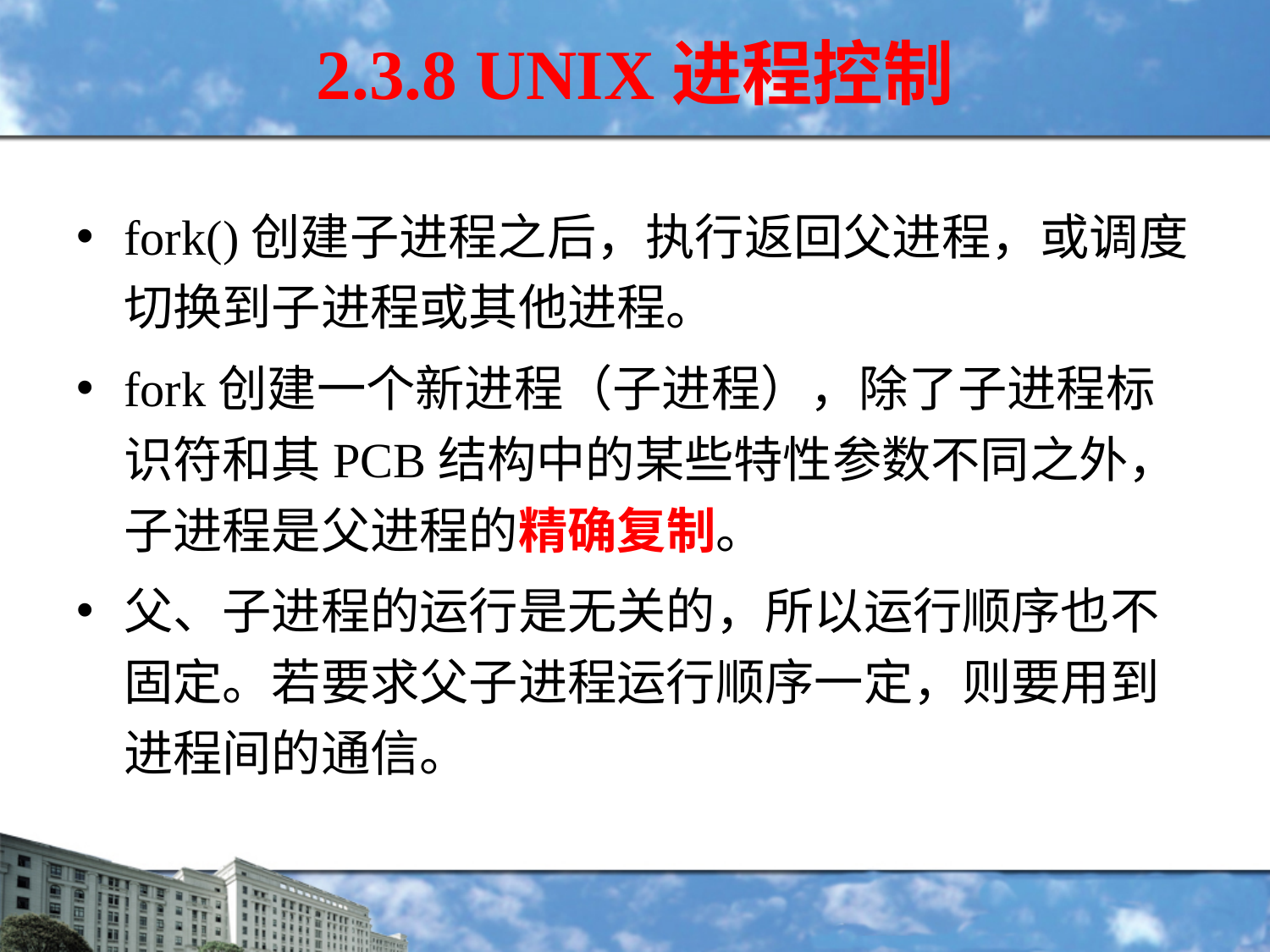

2.3.8 UNIX进程控制
fork()创建子进程之后，执行返回父进程，或调度切换到子进程或其他进程。
fork创建一个新进程（子进程），除了子进程标识符和其PCB结构中的某些特性参数不同之外，子进程是父进程的精确复制。
父、子进程的运行是无关的，所以运行顺序也不固定。若要求父子进程运行顺序一定，则要用到进程间的通信。